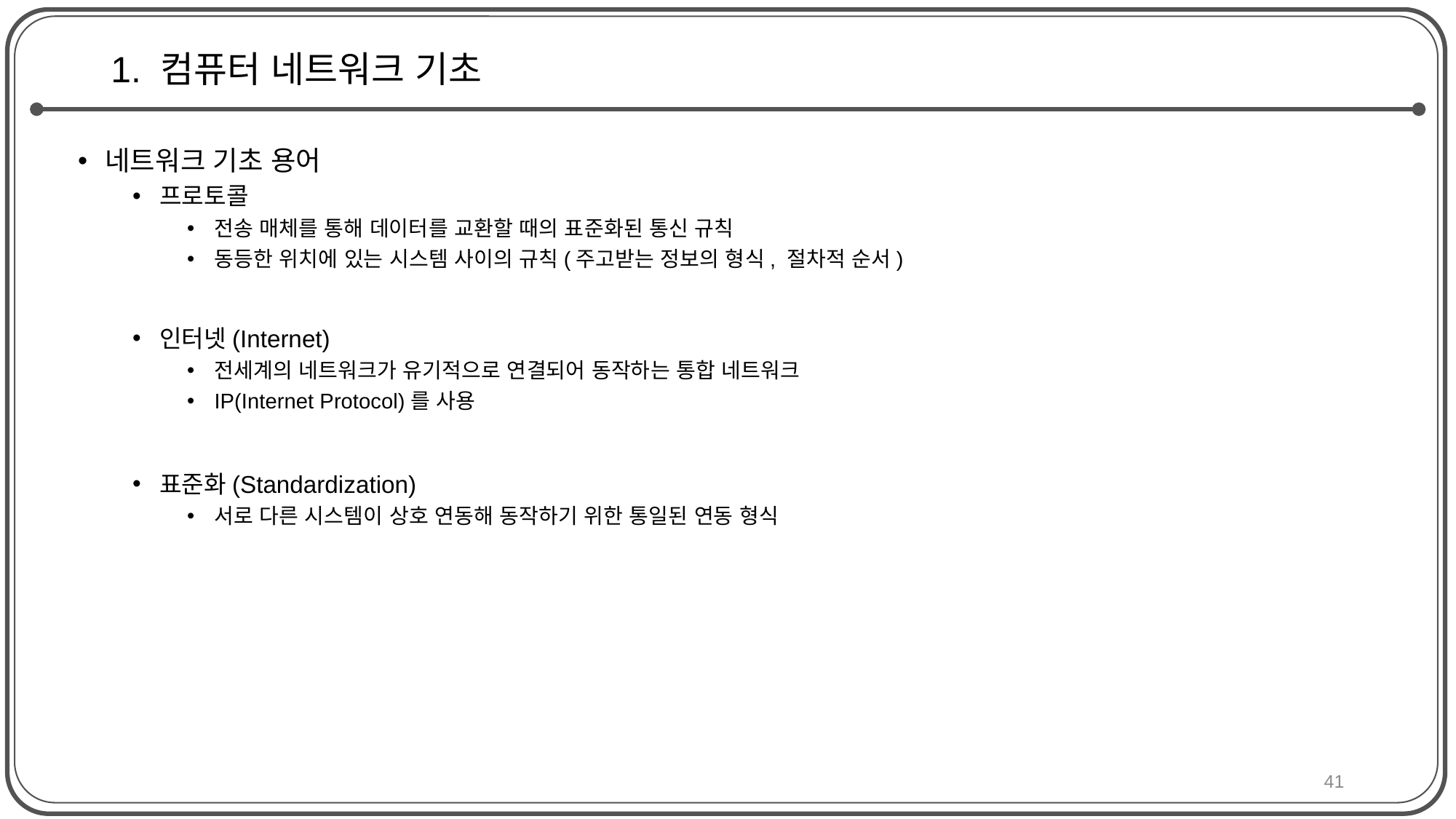

# 1. 컴퓨터 네트워크 기초
네트워크 기초 용어
프로토콜
전송 매체를 통해 데이터를 교환할 때의 표준화된 통신 규칙
동등한 위치에 있는 시스템 사이의 규칙(주고받는 정보의 형식, 절차적 순서)

인터넷(Internet)
전세계의 네트워크가 유기적으로 연결되어 동작하는 통합 네트워크
IP(Internet Protocol)를 사용

표준화(Standardization)
서로 다른 시스템이 상호 연동해 동작하기 위한 통일된 연동 형식
41